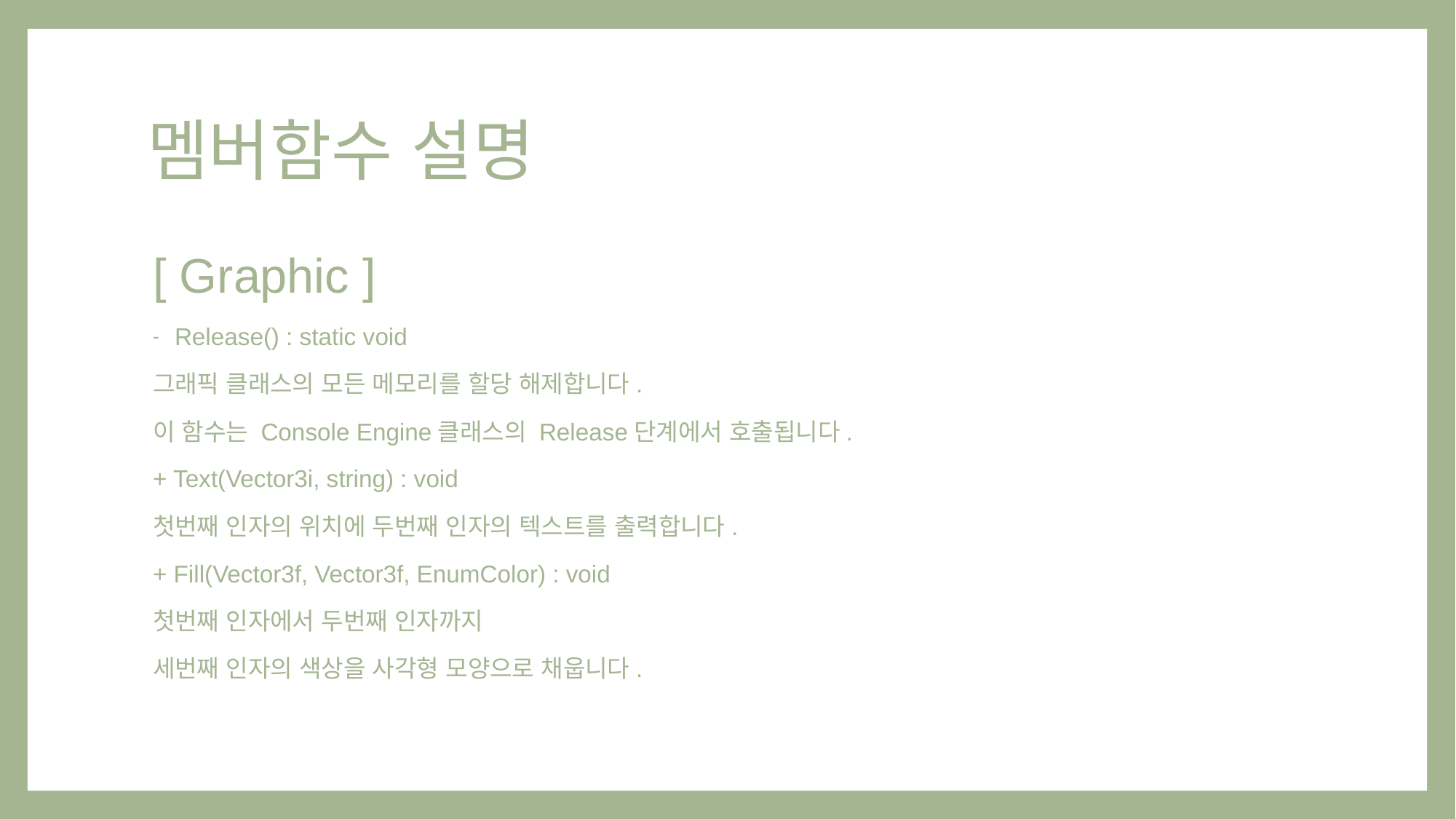

# 멤버함수 설명
[ Graphic ]
Release() : static void
그래픽 클래스의 모든 메모리를 할당 해제합니다.
이 함수는 Console Engine클래스의 Release단계에서 호출됩니다.
+ Text(Vector3i, string) : void
첫번째 인자의 위치에 두번째 인자의 텍스트를 출력합니다.
+ Fill(Vector3f, Vector3f, EnumColor) : void
첫번째 인자에서 두번째 인자까지
세번째 인자의 색상을 사각형 모양으로 채웁니다.